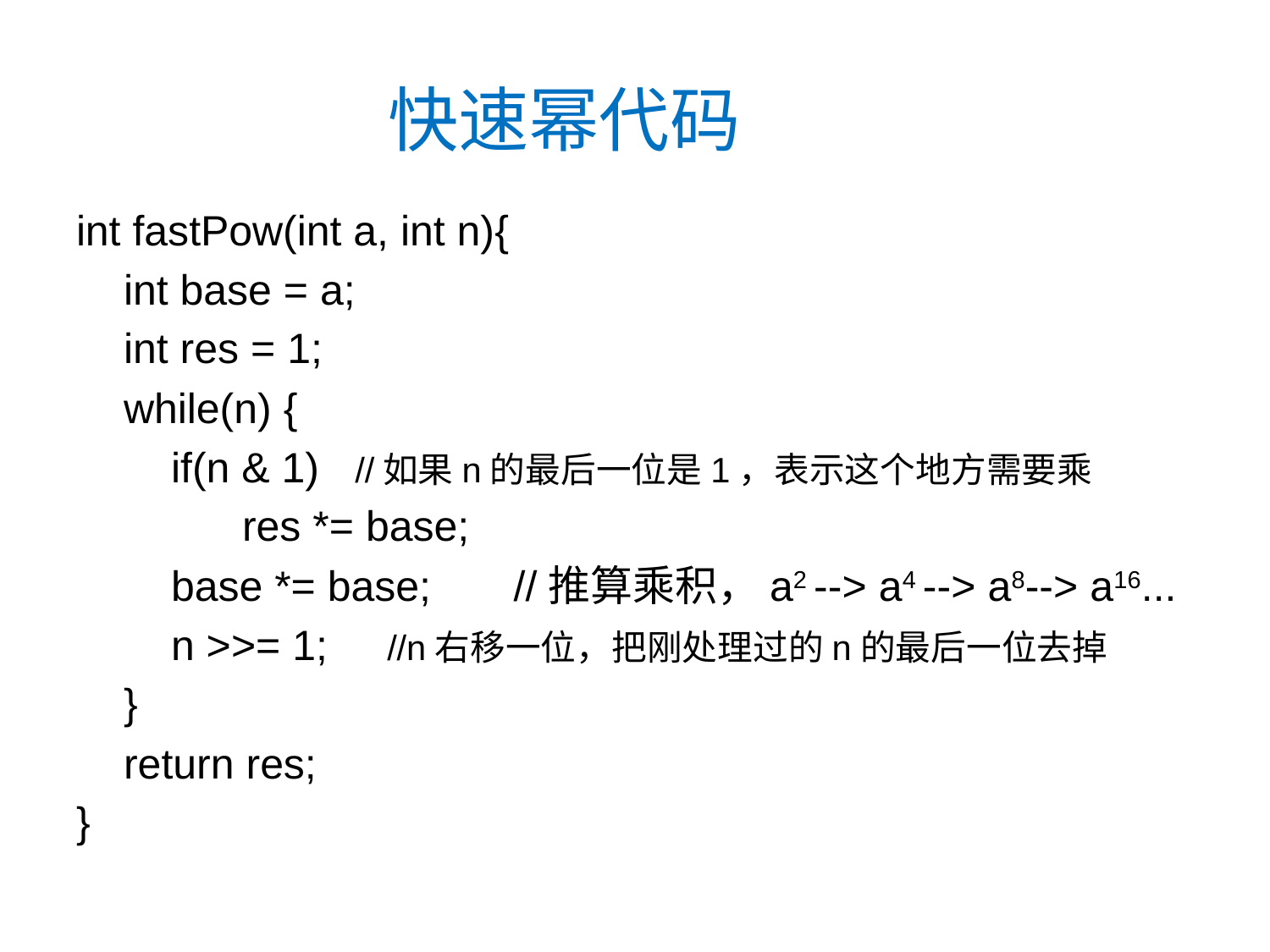

# 快速幂代码
int fastPow(int a, int n){
    int base = a;
    int res = 1;
    while(n) {
        if(n & 1)   //如果n的最后一位是1，表示这个地方需要乘
              res *= base;
        base *= base;       //推算乘积，a2 --> a4 --> a8--> a16...
        n >>= 1;     //n右移一位，把刚处理过的n的最后一位去掉
    }
    return res;
}